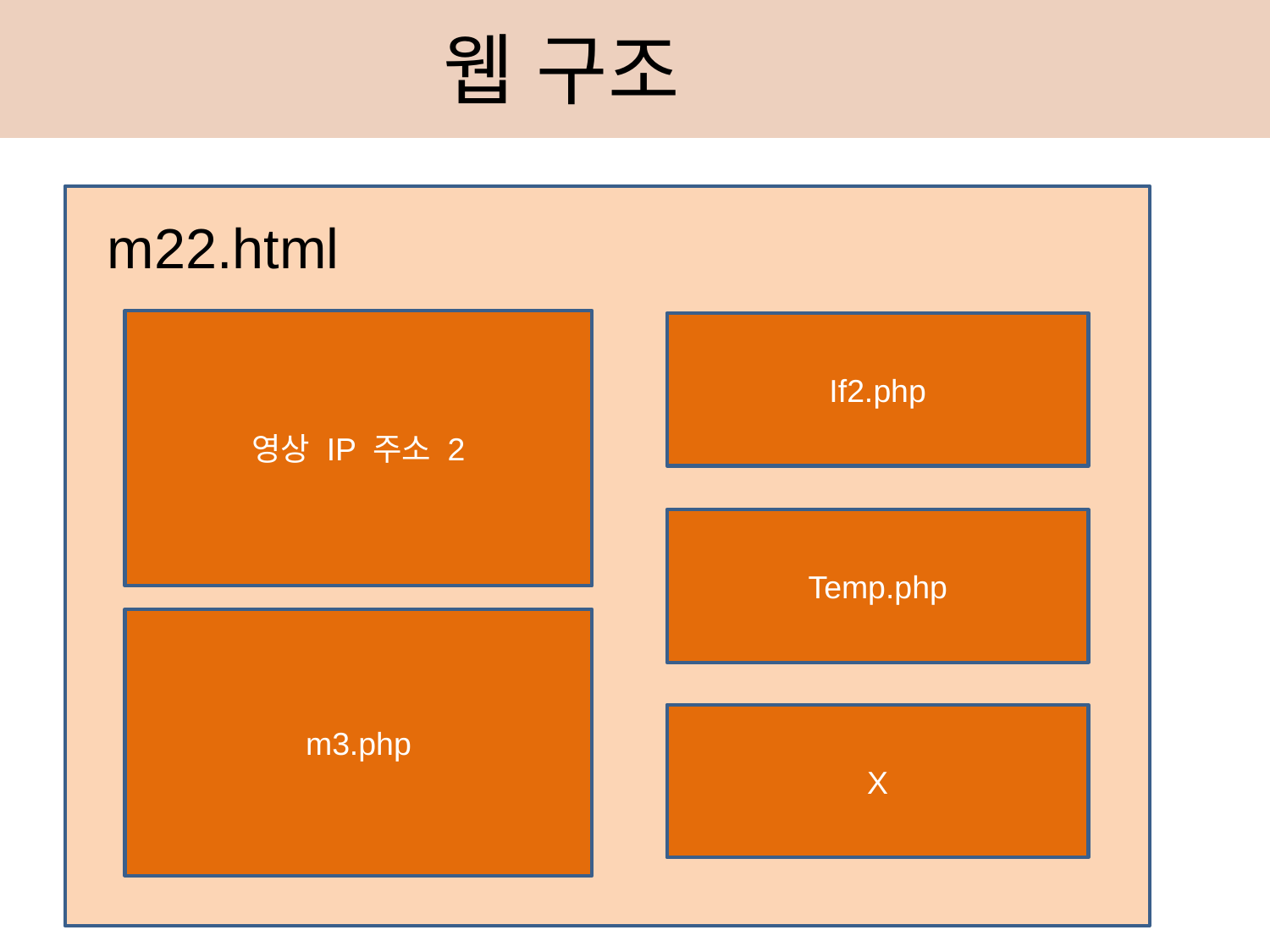

# 웹 구조

m22.html
영상 IP 주소 2
If2.php
Temp.php
m3.php
X